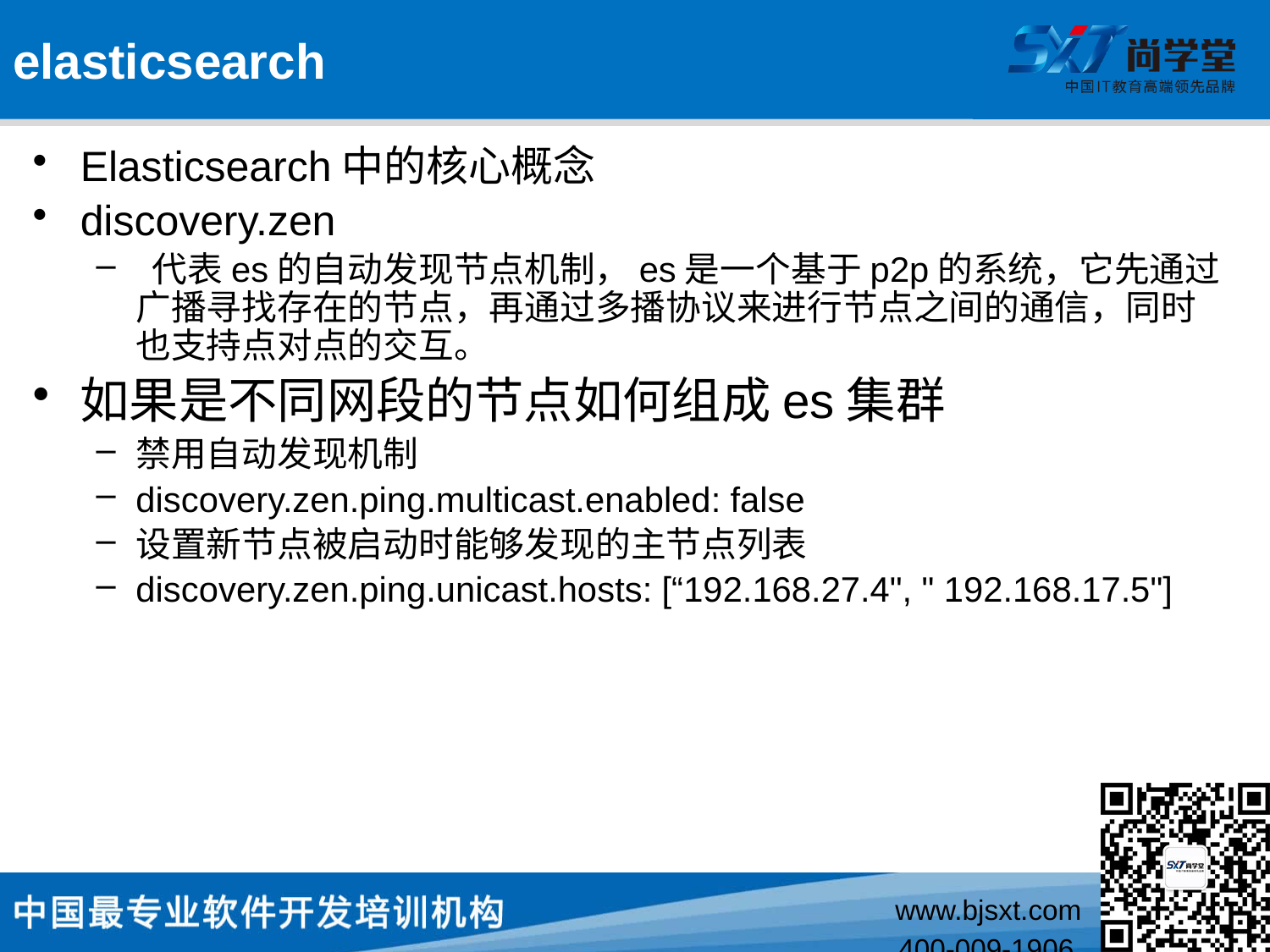

# elasticsearch
Elasticsearch中的核心概念
discovery.zen
 代表es的自动发现节点机制，es是一个基于p2p的系统，它先通过广播寻找存在的节点，再通过多播协议来进行节点之间的通信，同时也支持点对点的交互。
如果是不同网段的节点如何组成es集群
禁用自动发现机制
discovery.zen.ping.multicast.enabled: false
设置新节点被启动时能够发现的主节点列表
discovery.zen.ping.unicast.hosts: [“192.168.27.4", " 192.168.17.5"]